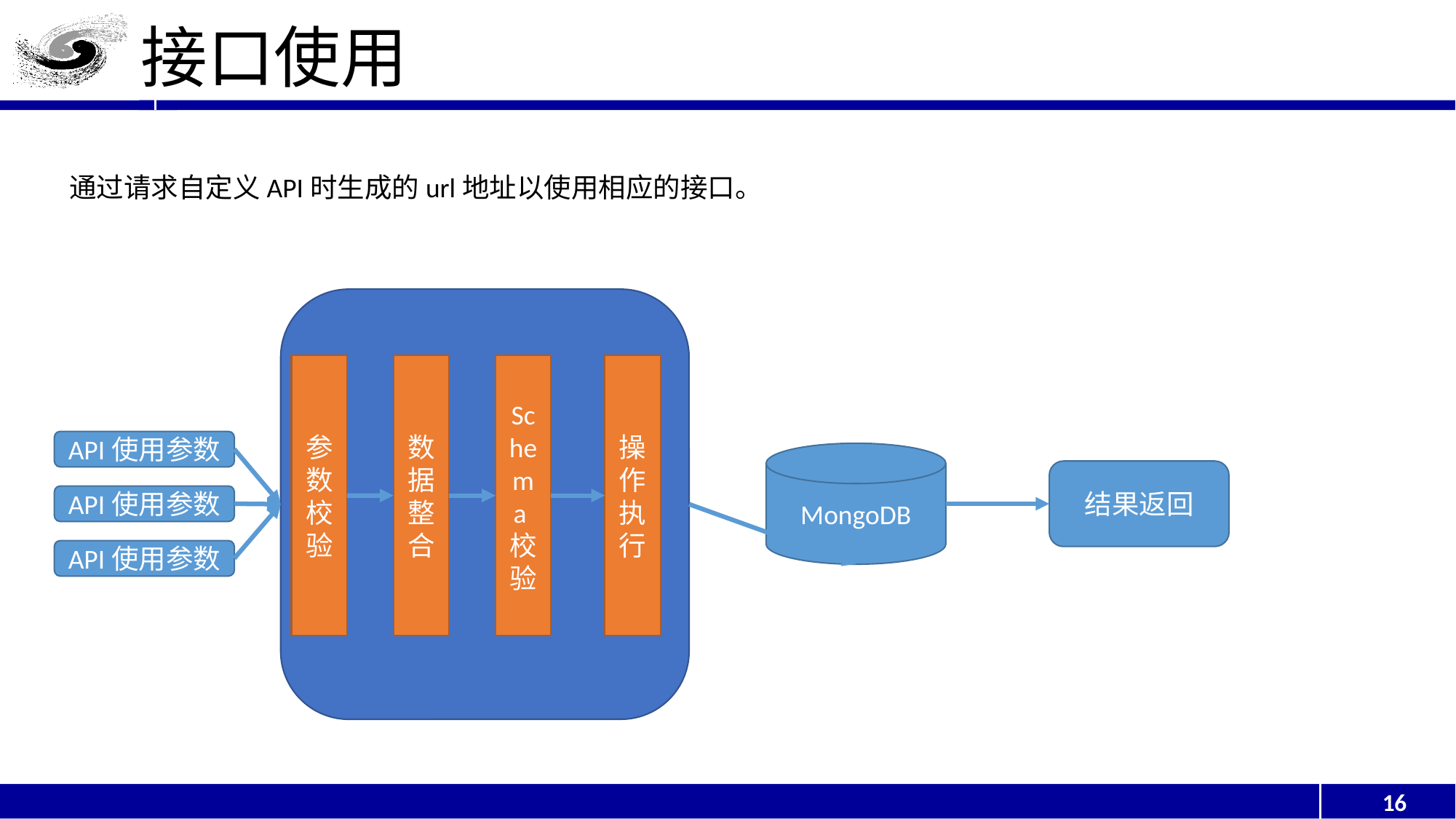

# 接口使用
通过请求自定义API时生成的url地址以使用相应的接口。

参数校验
数据整合
Schema校验
操作执行
API使用参数
MongoDB
结果返回
API使用参数
API使用参数